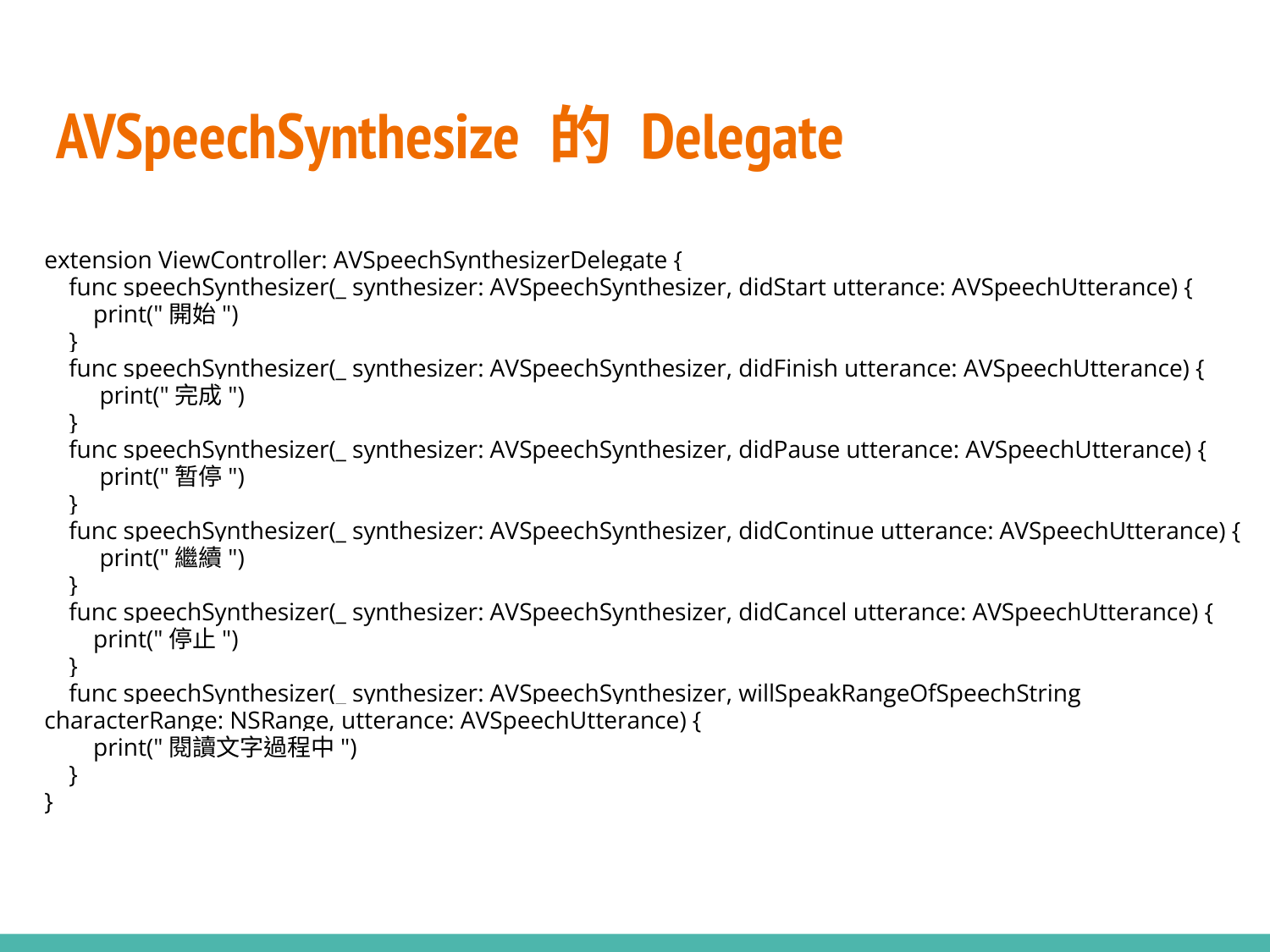

# AVSpeechSynthesize 的 Delegate
extension ViewController: AVSpeechSynthesizerDelegate {
    func speechSynthesizer(_ synthesizer: AVSpeechSynthesizer, didStart utterance: AVSpeechUtterance) {
        print("開始")
    }
    func speechSynthesizer(_ synthesizer: AVSpeechSynthesizer, didFinish utterance: AVSpeechUtterance) {
         print("完成")
    }
    func speechSynthesizer(_ synthesizer: AVSpeechSynthesizer, didPause utterance: AVSpeechUtterance) {
         print("暂停")
    }
    func speechSynthesizer(_ synthesizer: AVSpeechSynthesizer, didContinue utterance: AVSpeechUtterance) {
         print("繼續")
    }
    func speechSynthesizer(_ synthesizer: AVSpeechSynthesizer, didCancel utterance: AVSpeechUtterance) {
        print("停止")
    }
    func speechSynthesizer(_ synthesizer: AVSpeechSynthesizer, willSpeakRangeOfSpeechString characterRange: NSRange, utterance: AVSpeechUtterance) {
        print("閱讀文字過程中")
    }
}